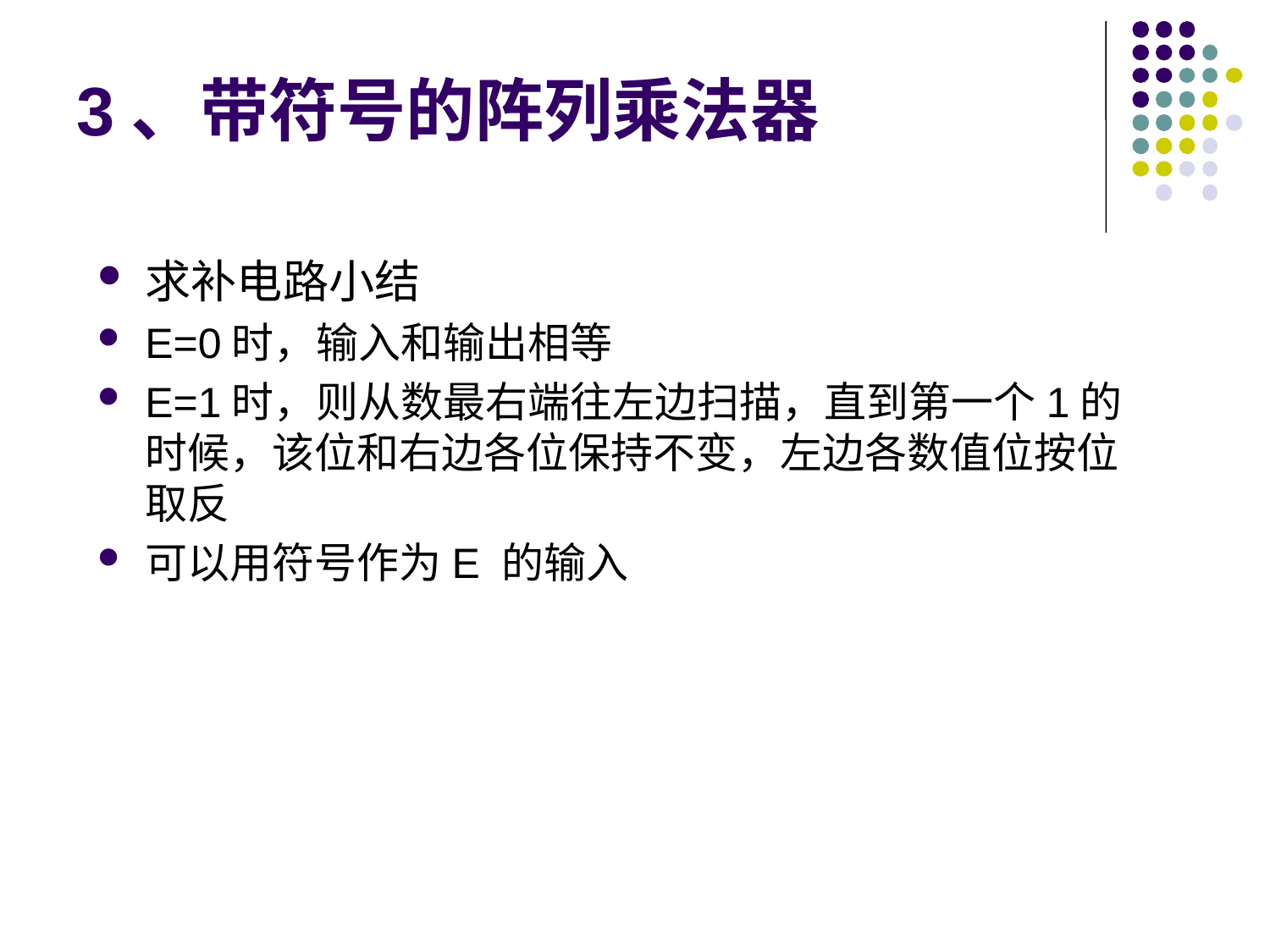

# 3、带符号的阵列乘法器
求补电路小结
E=0时，输入和输出相等
E=1时，则从数最右端往左边扫描，直到第一个1的时候，该位和右边各位保持不变，左边各数值位按位取反
可以用符号作为E 的输入
108